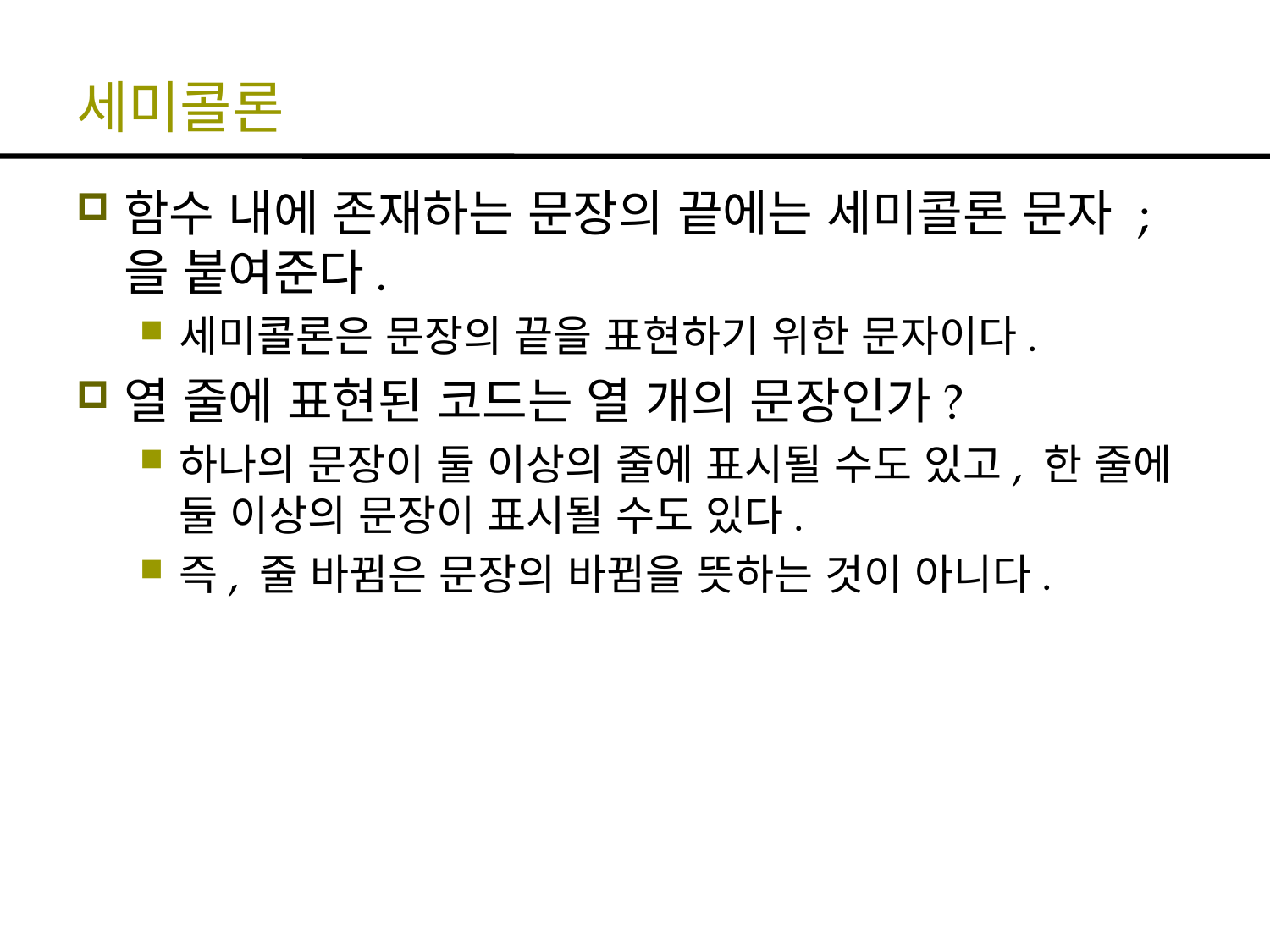

# 세미콜론
함수 내에 존재하는 문장의 끝에는 세미콜론 문자 ; 을 붙여준다.
세미콜론은 문장의 끝을 표현하기 위한 문자이다.
열 줄에 표현된 코드는 열 개의 문장인가?
하나의 문장이 둘 이상의 줄에 표시될 수도 있고, 한 줄에 둘 이상의 문장이 표시될 수도 있다.
즉, 줄 바뀜은 문장의 바뀜을 뜻하는 것이 아니다.